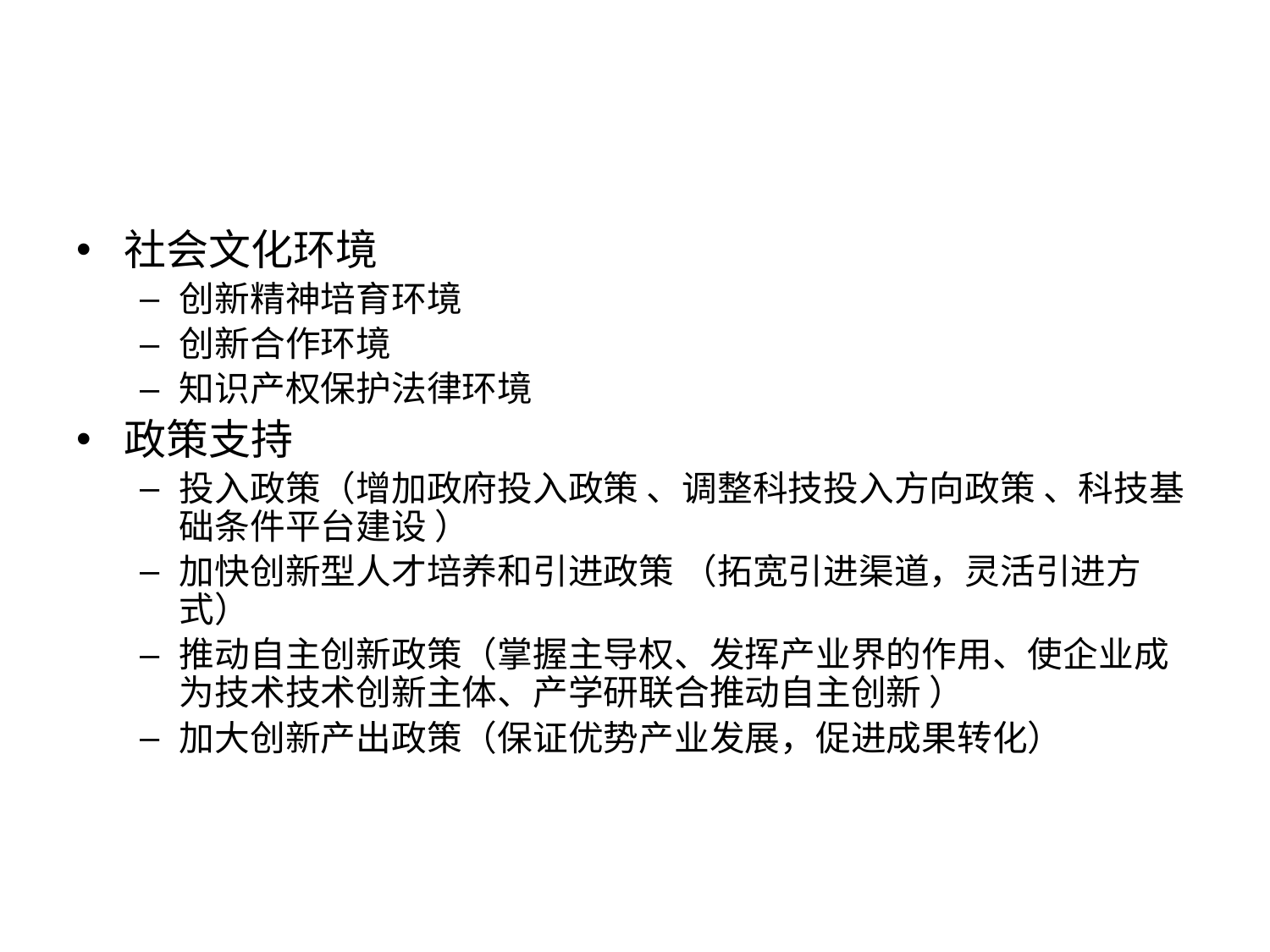

社会文化环境
创新精神培育环境
创新合作环境
知识产权保护法律环境
政策支持
投入政策（增加政府投入政策 、调整科技投入方向政策 、科技基础条件平台建设 ）
加快创新型人才培养和引进政策 （拓宽引进渠道，灵活引进方式）
推动自主创新政策（掌握主导权、发挥产业界的作用、使企业成为技术技术创新主体、产学研联合推动自主创新 ）
加大创新产出政策（保证优势产业发展，促进成果转化）